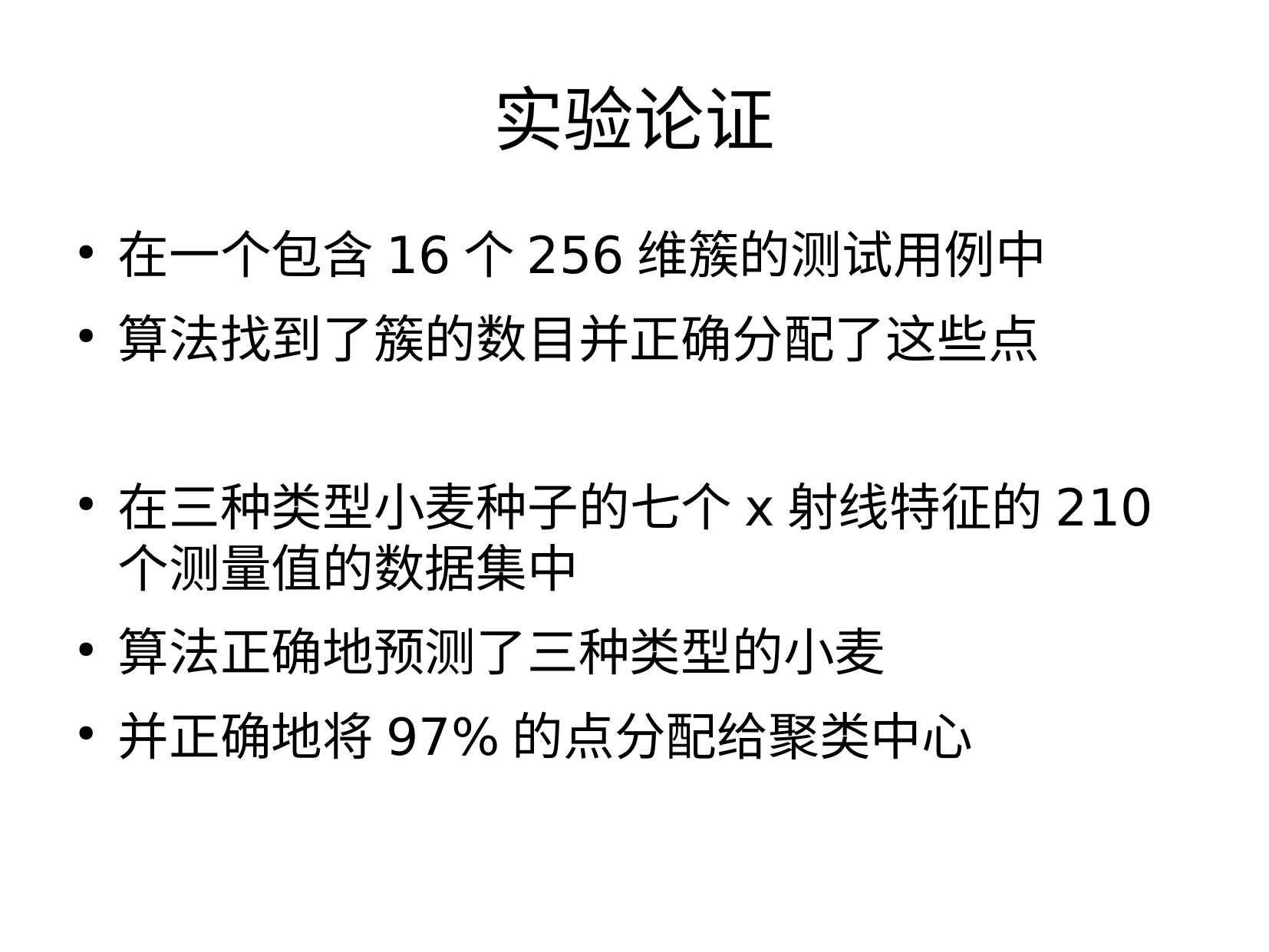

实验论证
在一个包含16个256维簇的测试用例中
算法找到了簇的数目并正确分配了这些点

在三种类型小麦种子的七个x射线特征的210个测量值的数据集中
算法正确地预测了三种类型的小麦
并正确地将97%的点分配给聚类中心